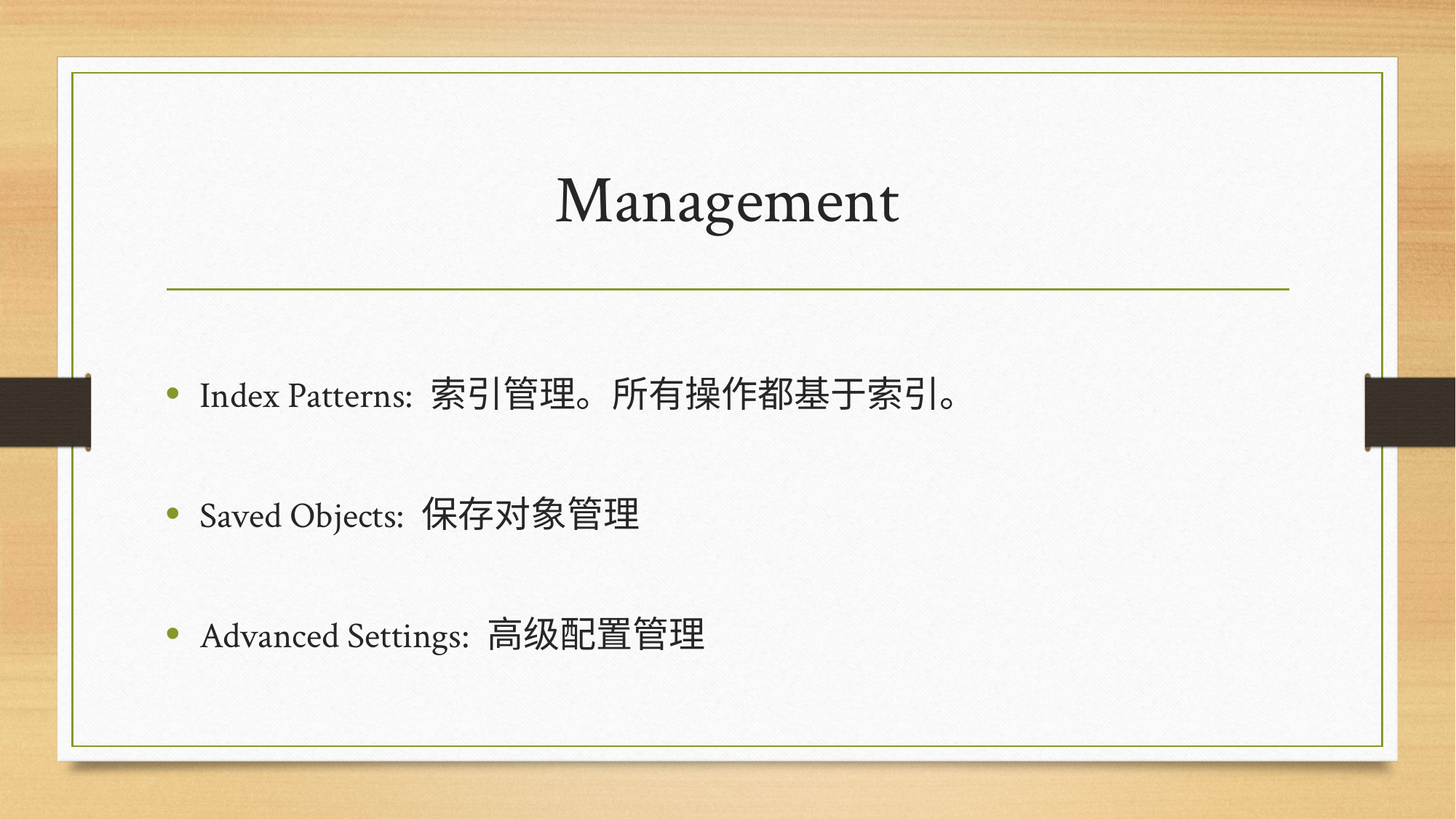

# Management

Index Patterns: 索引管理。所有操作都基于索引。

Saved Objects: 保存对象管理

Advanced Settings: 高级配置管理